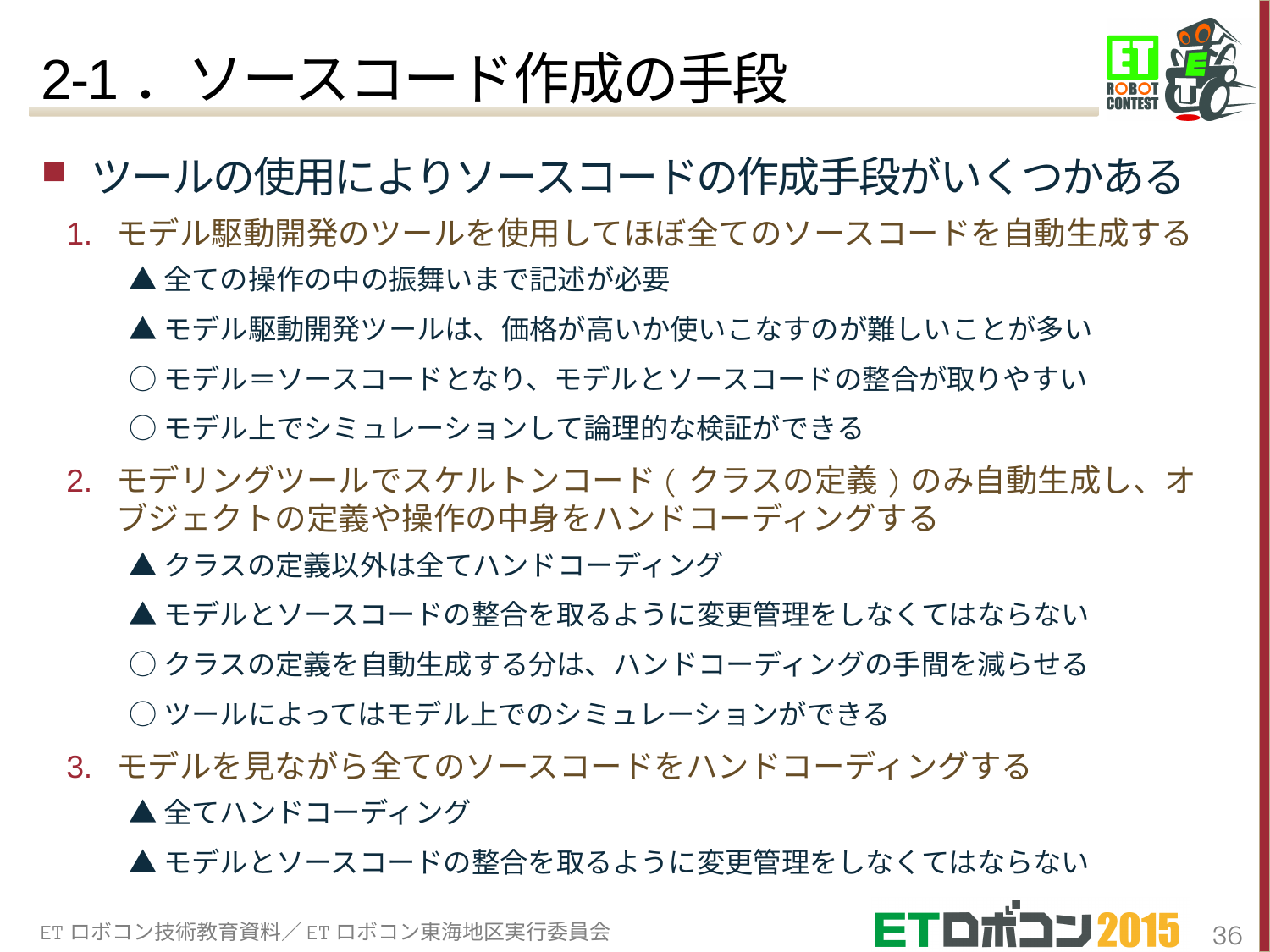

# 2-1．ソースコード作成の手段
ツールの使用によりソースコードの作成手段がいくつかある
モデル駆動開発のツールを使用してほぼ全てのソースコードを自動生成する
　▲ 全ての操作の中の振舞いまで記述が必要
　▲ モデル駆動開発ツールは、価格が高いか使いこなすのが難しいことが多い
　○ モデル＝ソースコードとなり、モデルとソースコードの整合が取りやすい
　○ モデル上でシミュレーションして論理的な検証ができる
モデリングツールでスケルトンコード(クラスの定義)のみ自動生成し、オブジェクトの定義や操作の中身をハンドコーディングする
　▲ クラスの定義以外は全てハンドコーディング
　▲ モデルとソースコードの整合を取るように変更管理をしなくてはならない
　○ クラスの定義を自動生成する分は、ハンドコーディングの手間を減らせる
　○ ツールによってはモデル上でのシミュレーションができる
モデルを見ながら全てのソースコードをハンドコーディングする
　▲ 全てハンドコーディング
　▲ モデルとソースコードの整合を取るように変更管理をしなくてはならない

ETロボコン技術教育資料／ETロボコン東海地区実行委員会
36